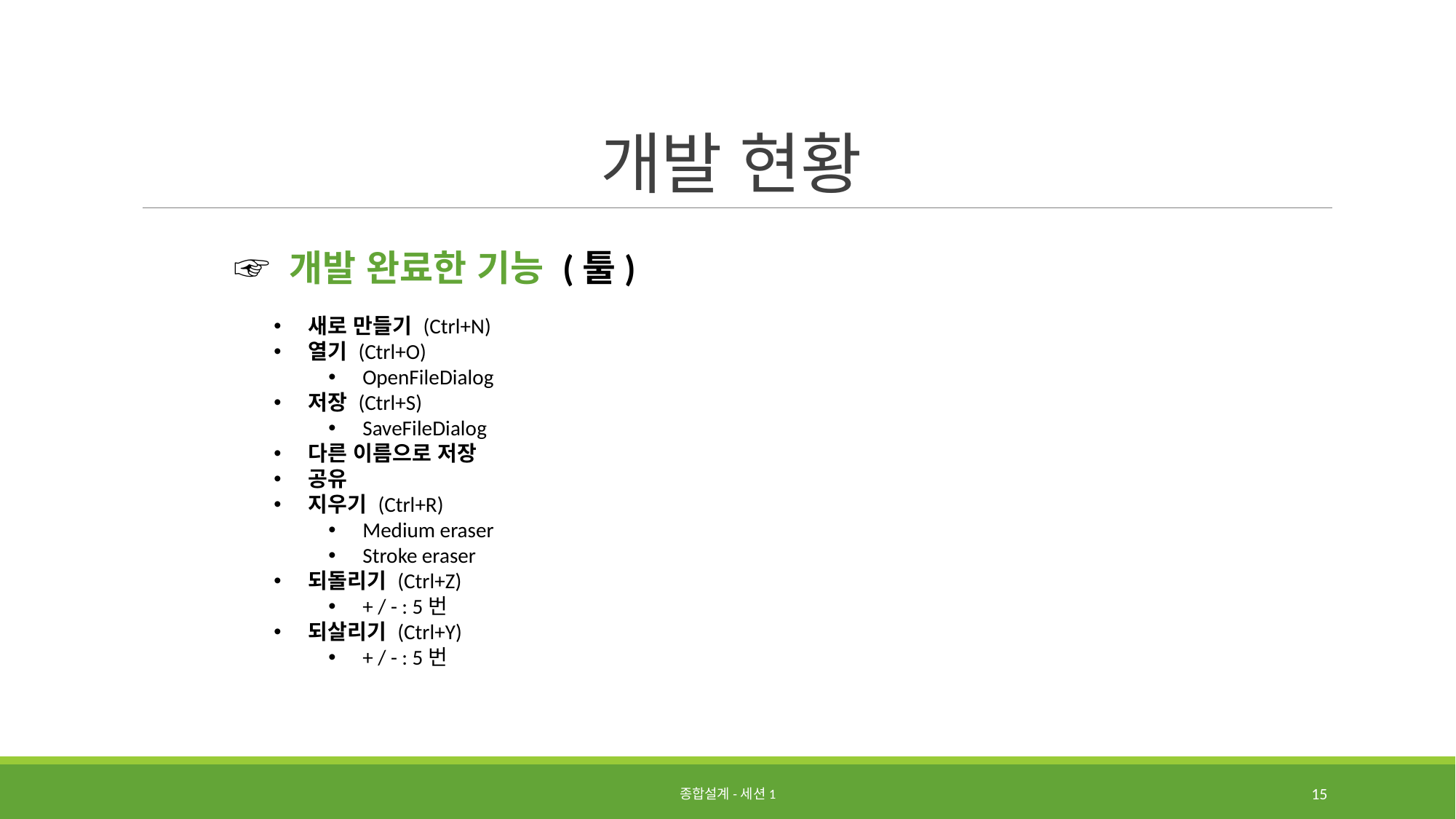

# 개발 현황
☞ 개발 완료한 기능 (툴)
새로 만들기 (Ctrl+N)
열기 (Ctrl+O)
OpenFileDialog
저장 (Ctrl+S)
SaveFileDialog
다른 이름으로 저장
공유
지우기 (Ctrl+R)
Medium eraser
Stroke eraser
되돌리기 (Ctrl+Z)
+ / - : 5번
되살리기 (Ctrl+Y)
+ / - : 5번

종합설계-세션1
15